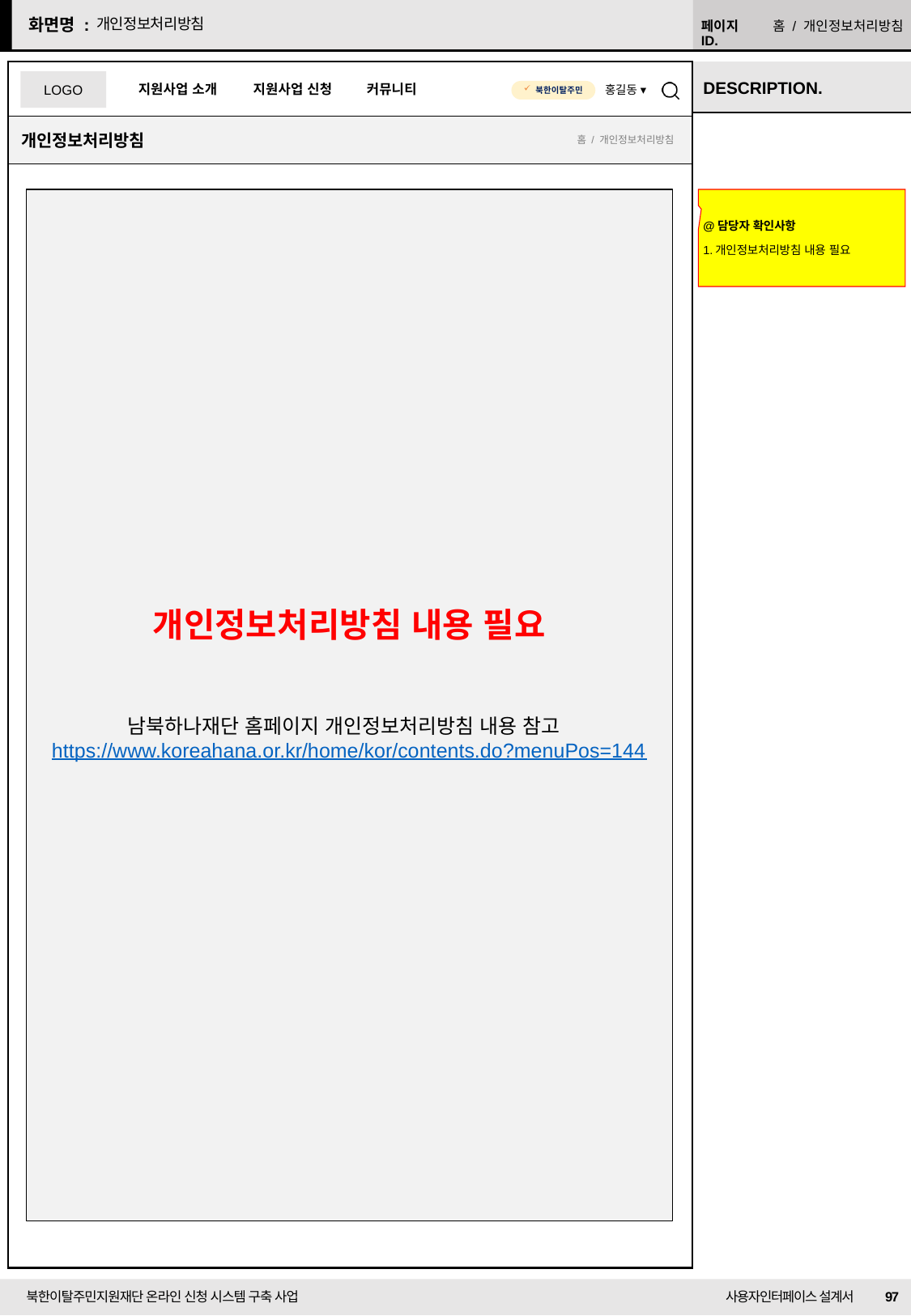

개인정보처리방침
홈 / 개인정보처리방침
개인정보처리방침
홈 / 개인정보처리방침
개인정보처리방침 내용 필요

남북하나재단 홈페이지 개인정보처리방침 내용 참고 https://www.koreahana.or.kr/home/kor/contents.do?menuPos=144

@담당자 확인사항
개인정보처리방침 내용 필요
97